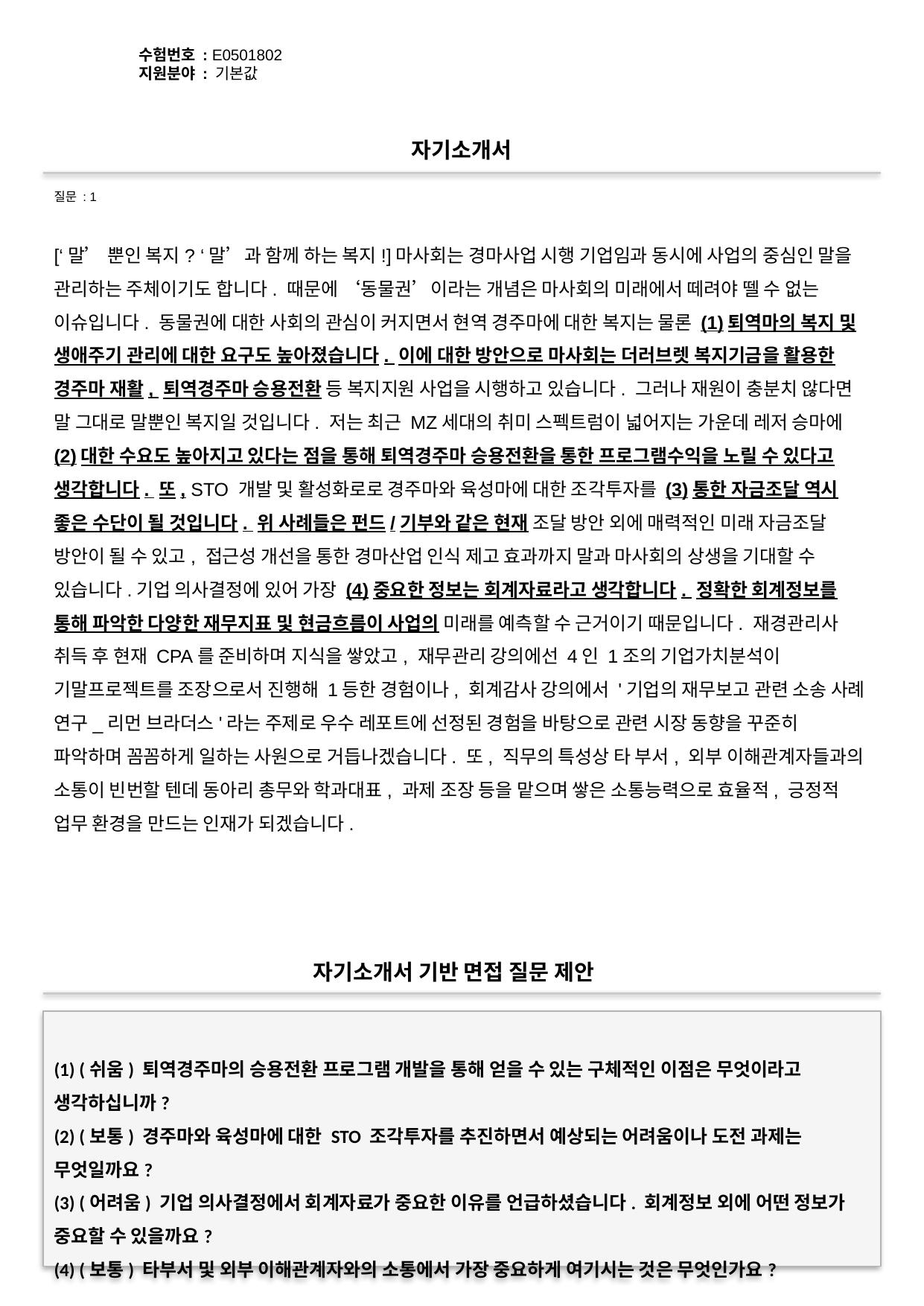

수험번호 : E0501802
지원분야 : 기본값
#

자기소개서

질문 : 1

[‘말’ 뿐인 복지? ‘말’과 함께 하는 복지!]마사회는 경마사업 시행 기업임과 동시에 사업의 중심인 말을 관리하는 주체이기도 합니다. 때문에 ‘동물권’이라는 개념은 마사회의 미래에서 떼려야 뗄 수 없는 이슈입니다. 동물권에 대한 사회의 관심이 커지면서 현역 경주마에 대한 복지는 물론 (1)퇴역마의 복지 및 생애주기 관리에 대한 요구도 높아졌습니다. 이에 대한 방안으로 마사회는 더러브렛 복지기금을 활용한 경주마 재활, 퇴역경주마 승용전환 등 복지지원 사업을 시행하고 있습니다. 그러나 재원이 충분치 않다면 말 그대로 말뿐인 복지일 것입니다. 저는 최근 MZ세대의 취미 스펙트럼이 넓어지는 가운데 레저 승마에 (2)대한 수요도 높아지고 있다는 점을 통해 퇴역경주마 승용전환을 통한 프로그램수익을 노릴 수 있다고 생각합니다. 또, STO 개발 및 활성화로로 경주마와 육성마에 대한 조각투자를 (3)통한 자금조달 역시 좋은 수단이 될 것입니다. 위 사례들은 펀드/기부와 같은 현재 조달 방안 외에 매력적인 미래 자금조달 방안이 될 수 있고, 접근성 개선을 통한 경마산업 인식 제고 효과까지 말과 마사회의 상생을 기대할 수 있습니다.기업 의사결정에 있어 가장 (4)중요한 정보는 회계자료라고 생각합니다. 정확한 회계정보를 통해 파악한 다양한 재무지표 및 현금흐름이 사업의 미래를 예측할 수 근거이기 때문입니다. 재경관리사 취득 후 현재 CPA를 준비하며 지식을 쌓았고, 재무관리 강의에선 4인 1조의 기업가치분석이 기말프로젝트를 조장으로서 진행해 1등한 경험이나, 회계감사 강의에서 '기업의 재무보고 관련 소송 사례 연구_리먼 브라더스'라는 주제로 우수 레포트에 선정된 경험을 바탕으로 관련 시장 동향을 꾸준히 파악하며 꼼꼼하게 일하는 사원으로 거듭나겠습니다. 또, 직무의 특성상 타 부서, 외부 이해관계자들과의 소통이 빈번할 텐데 동아리 총무와 학과대표, 과제 조장 등을 맡으며 쌓은 소통능력으로 효율적, 긍정적 업무 환경을 만드는 인재가 되겠습니다.

자기소개서 기반 면접 질문 제안

(1) (쉬움) 퇴역경주마의 승용전환 프로그램 개발을 통해 얻을 수 있는 구체적인 이점은 무엇이라고 생각하십니까?
(2) (보통) 경주마와 육성마에 대한 STO 조각투자를 추진하면서 예상되는 어려움이나 도전 과제는 무엇일까요?
(3) (어려움) 기업 의사결정에서 회계자료가 중요한 이유를 언급하셨습니다. 회계정보 외에 어떤 정보가 중요할 수 있을까요?
(4) (보통) 타부서 및 외부 이해관계자와의 소통에서 가장 중요하게 여기시는 것은 무엇인가요?